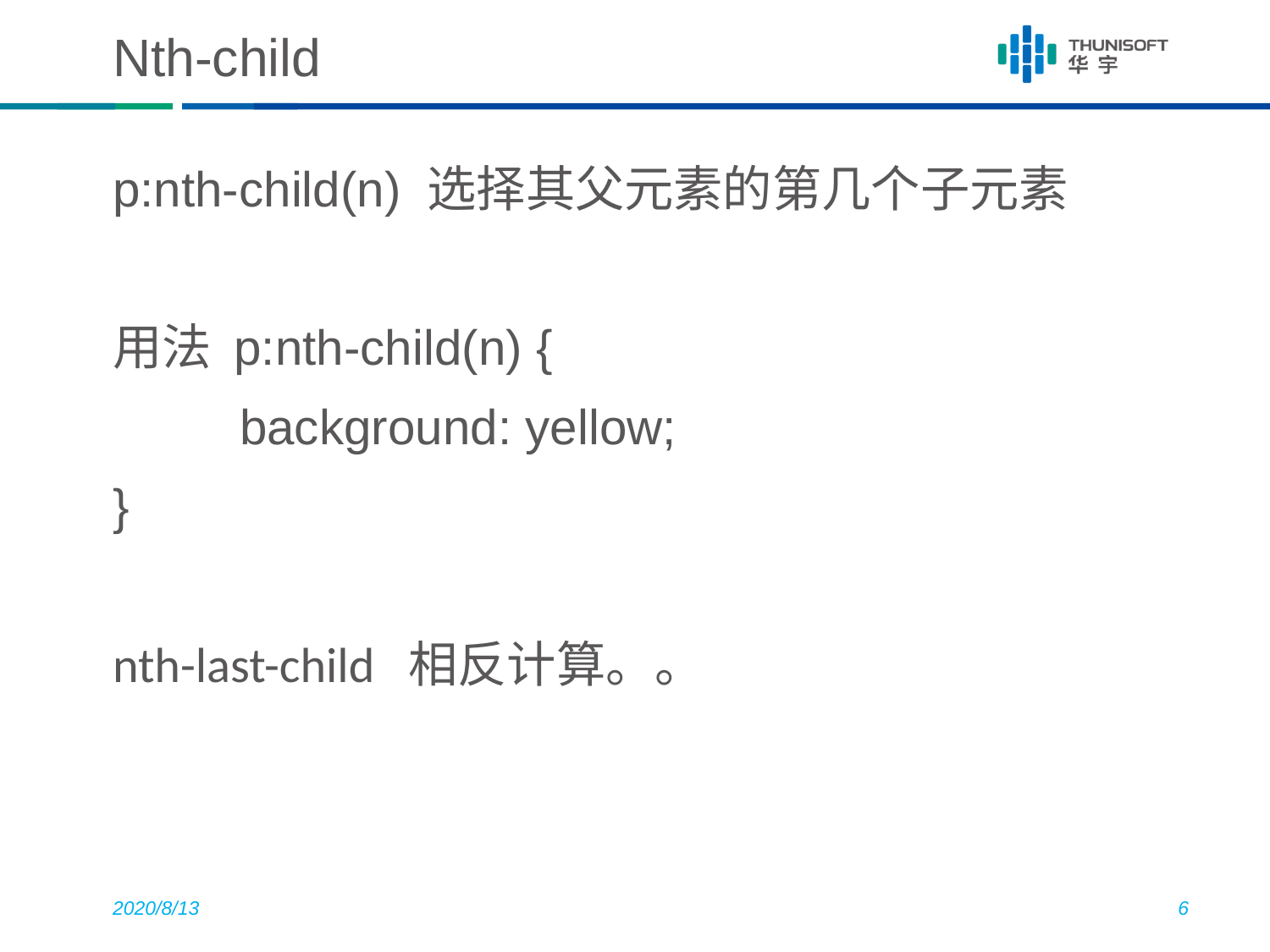

# Nth-child
p:nth-child(n) 选择其父元素的第几个子元素

用法 p:nth-child(n) {
	background: yellow;
}

nth-last-child  相反计算。。
2020/8/13
6